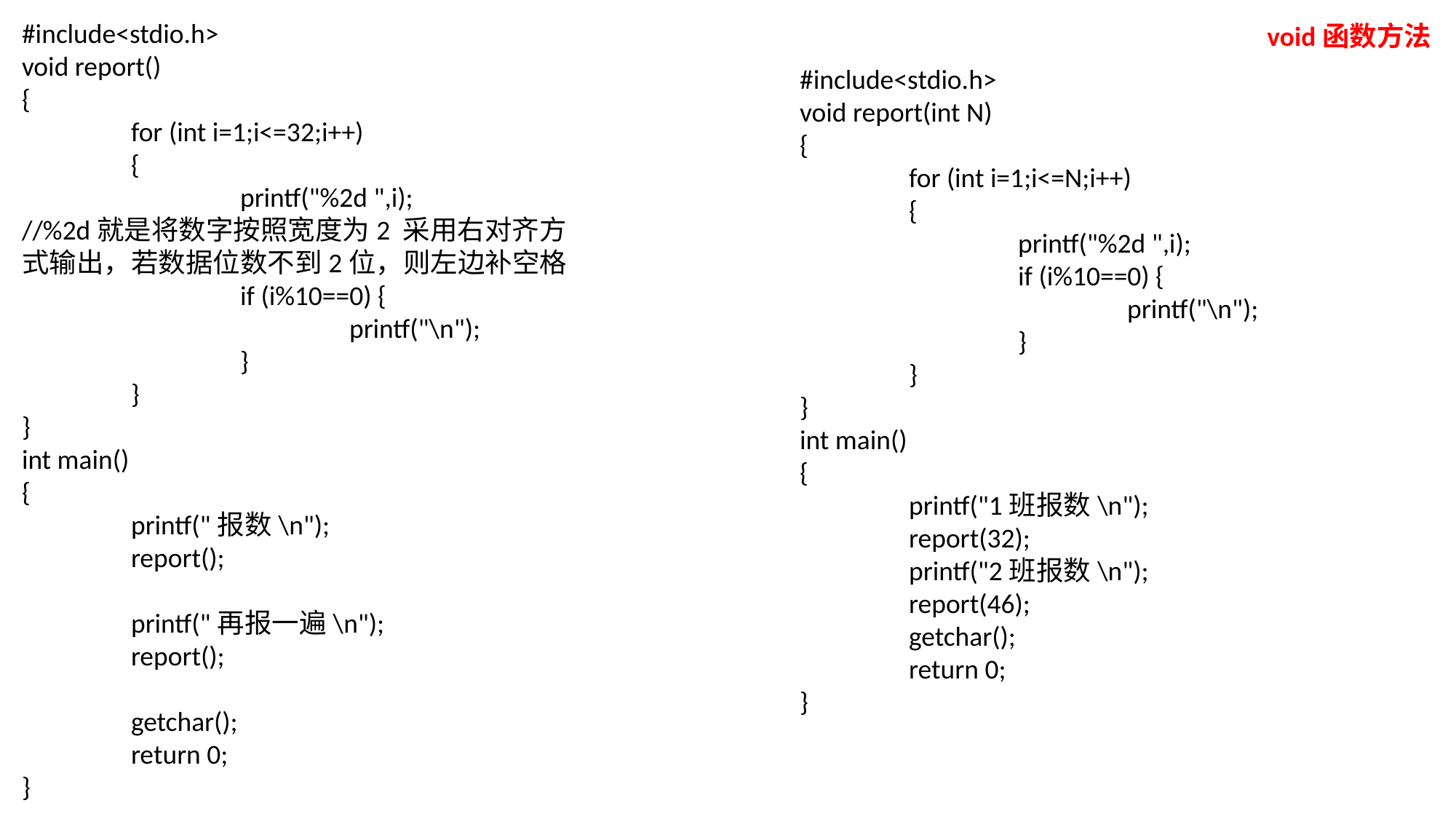

#include<stdio.h>
void report()
{
	for (int i=1;i<=32;i++)
	{
		printf("%2d ",i);
//%2d就是将数字按照宽度为2 采用右对齐方
式输出，若数据位数不到2位，则左边补空格
		if (i%10==0) {
			printf("\n");
		}
	}
}
int main()
{
	printf("报数\n");
	report();

	printf("再报一遍\n");
	report();

	getchar();
	return 0;
}
void函数方法
#include<stdio.h>
void report(int N)
{
	for (int i=1;i<=N;i++)
	{
		printf("%2d ",i);
		if (i%10==0) {
			printf("\n");
		}
	}
}
int main()
{
	printf("1班报数\n");
	report(32);
	printf("2班报数\n");
	report(46);
	getchar();
	return 0;
}